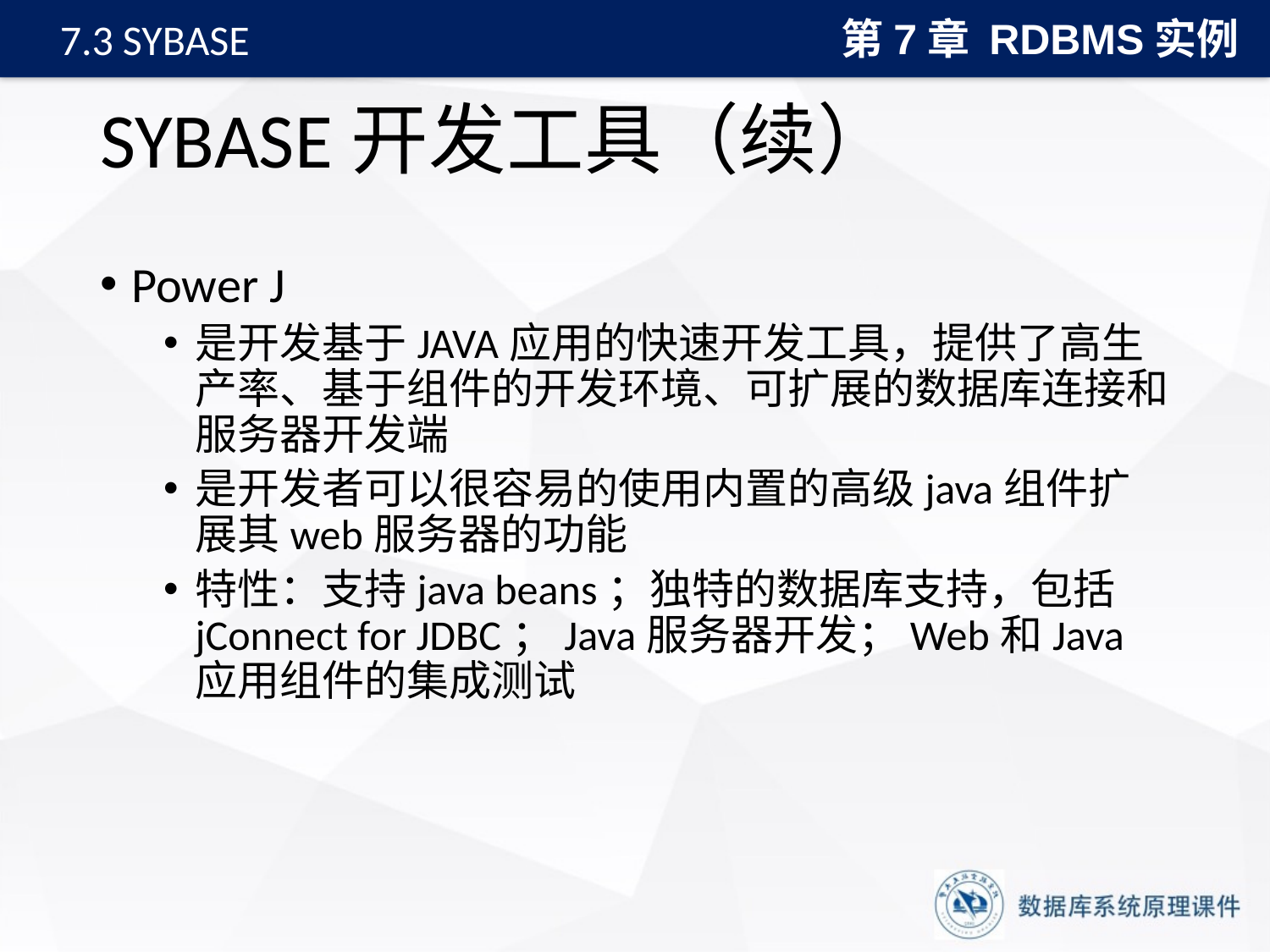

第7章 RDBMS实例
7.3 SYBASE
# SYBASE开发工具（续）
Power J
是开发基于JAVA应用的快速开发工具，提供了高生产率、基于组件的开发环境、可扩展的数据库连接和服务器开发端
是开发者可以很容易的使用内置的高级java组件扩展其web服务器的功能
特性：支持java beans；独特的数据库支持，包括jConnect for JDBC；Java服务器开发；Web和Java应用组件的集成测试